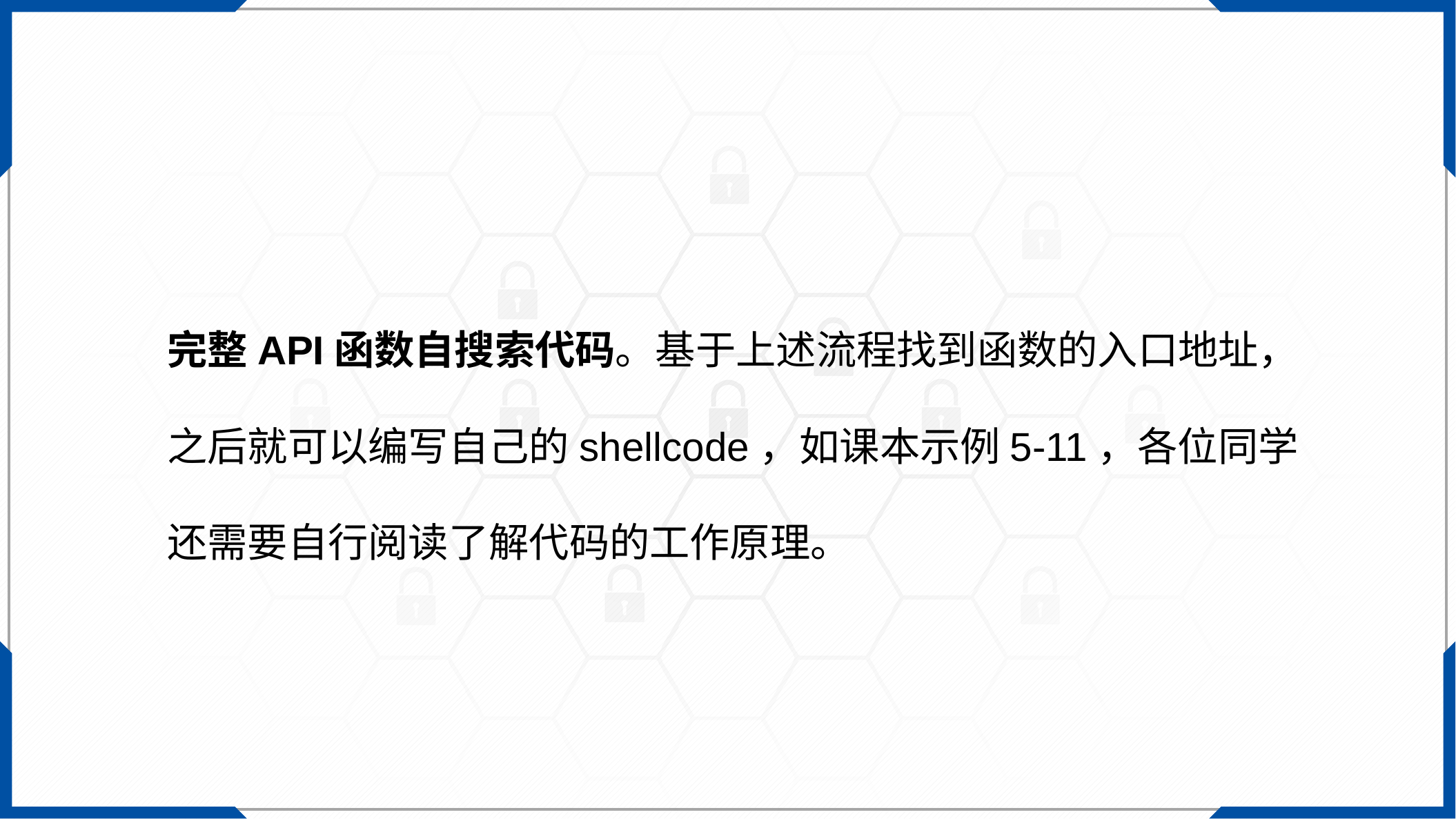

完整API函数自搜索代码。基于上述流程找到函数的入口地址，之后就可以编写自己的shellcode，如课本示例5-11，各位同学还需要自行阅读了解代码的工作原理。